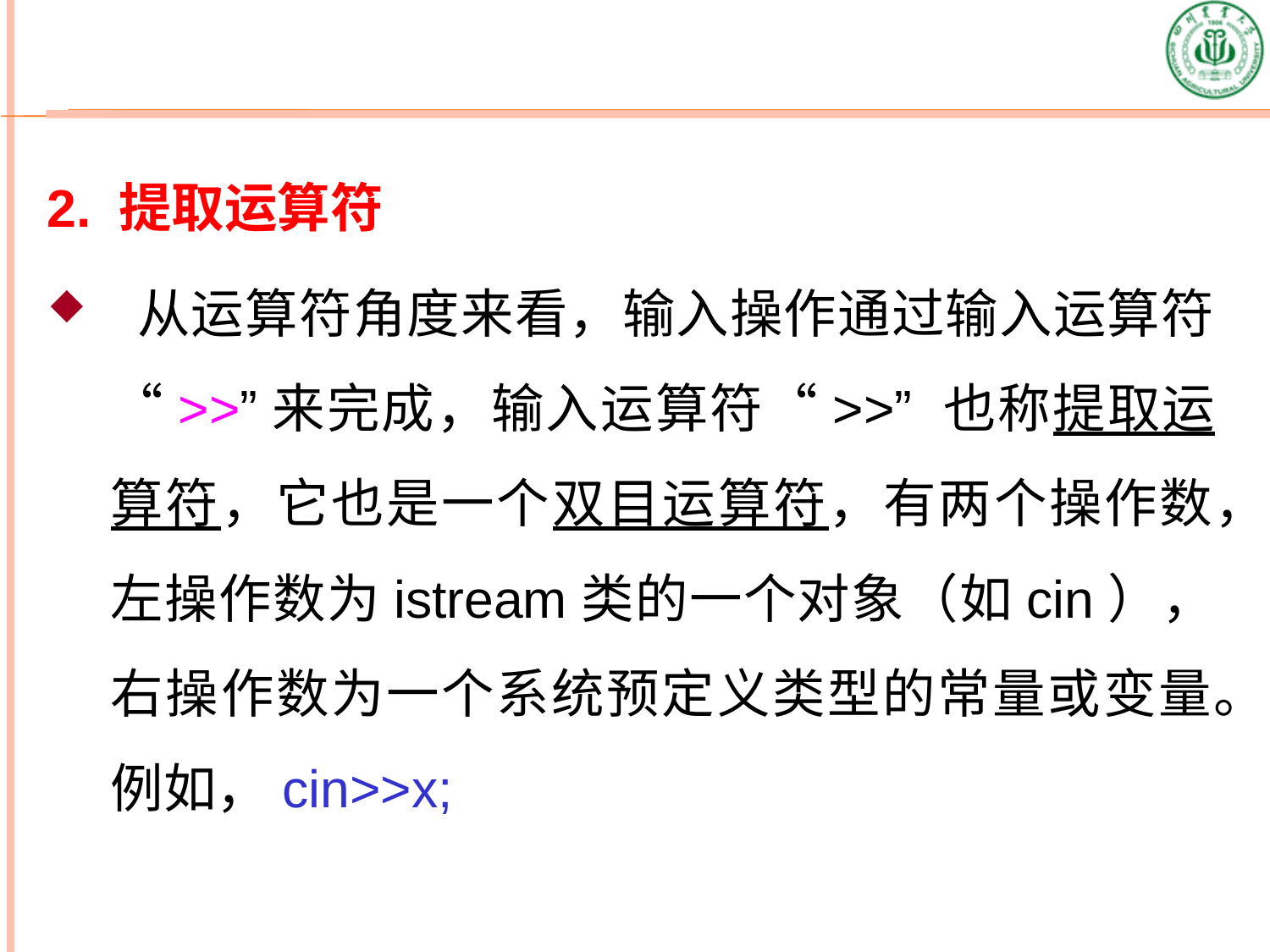

2. 提取运算符
 从运算符角度来看，输入操作通过输入运算符 “>>”来完成，输入运算符“>>” 也称提取运算符，它也是一个双目运算符，有两个操作数，左操作数为istream类的一个对象（如cin），右操作数为一个系统预定义类型的常量或变量。例如，cin>>x;